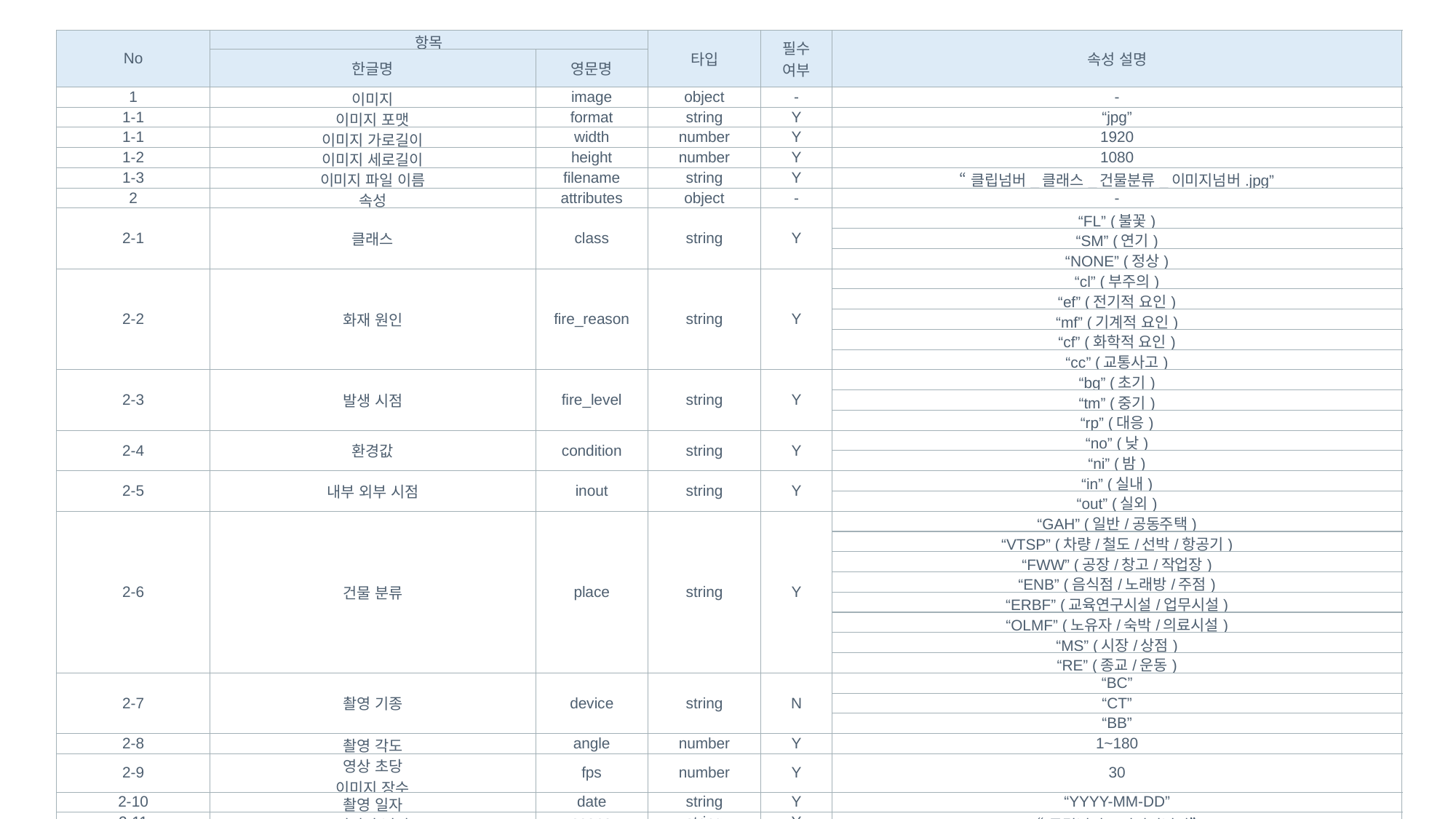

| No | 항목 |  | 타입 | 필수 여부 | 속성 설명 |
| --- | --- | --- | --- | --- | --- |
|  | 한글명 | 영문명 |  |  |  |
| 1 | 이미지 | image | object | - | - |
| 1-1 | 이미지 포맷 | format | string | Y | “jpg” |
| 1-1 | 이미지 가로길이 | width | number | Y | 1920 |
| 1-2 | 이미지 세로길이 | height | number | Y | 1080 |
| 1-3 | 이미지 파일 이름 | filename | string | Y | “클립넘버\_클래스\_건물분류\_이미지넘버.jpg” |
| 2 | 속성 | attributes | object | - | - |
| 2-1 | 클래스 | class | string | Y | “FL” (불꽃) |
|  |  |  |  |  | “SM” (연기) |
|  |  |  |  |  | “NONE” (정상) |
| 2-2 | 화재 원인 | fire\_reason | string | Y | “cl” (부주의) |
|  |  |  |  |  | “ef” (전기적 요인) |
|  |  |  |  |  | “mf” (기계적 요인) |
|  |  |  |  |  | “cf” (화학적 요인) |
|  |  |  |  |  | “cc” (교통사고) |
| 2-3 | 발생 시점 | fire\_level | string | Y | “bg” (초기) |
|  |  |  |  |  | “tm” (중기) |
|  |  |  |  |  | “rp” (대응) |
| 2-4 | 환경값 | condition | string | Y | “no” (낮) |
|  |  |  |  |  | “ni” (밤) |
| 2-5 | 내부 외부 시점 | inout | string | Y | “in” (실내) |
|  |  |  |  |  | “out” (실외) |
| 2-6 | 건물 분류 | place | string | Y | “GAH” (일반/공동주택) |
|  |  |  |  |  | “VTSP” (차량/철도/선박/항공기) |
|  |  |  |  |  | “FWW” (공장/창고/작업장) |
|  |  |  |  |  | “ENB” (음식점/노래방/주점) |
|  |  |  |  |  | “ERBF” (교육연구시설/업무시설) |
|  |  |  |  |  | “OLMF” (노유자/숙박/의료시설) |
|  |  |  |  |  | “MS” (시장/상점) |
|  |  |  |  |  | “RE” (종교/운동) |
| 2-7 | 촬영 기종 | device | string | N | “BC” |
|  |  |  |  |  | “CT” |
|  |  |  |  |  | “BB” |
| 2-8 | 촬영 각도 | angle | number | Y | 1~180 |
| 2-9 | 영상 초당 이미지 장수 | fps | number | Y | 30 |
| 2-10 | 촬영 일자 | date | string | Y | “YYYY-MM-DD” |
| 2-11 | 이미지 넘버 | scene | string | Y | “클립넘버\_이미지넘버” |
| 2-12 | 수집처 | source | string | Y | “수집처이름” |
| 2-133 | 클립 데이터 | clipname | string | Y | “원시 데이터명” |
| 3 | 카테고리 | categories | array | Y | 1 |
| 3-1 | 어노테이션 라벨링 속성 값 ID | category\_index | number | Y | 1~3 |
| 3-2 | 어노테이션 라벨링 속성 값 ID 이름 | category\_name | string | Y | “fl” |
|  |  |  |  |  | “sm” |
|  |  |  |  |  | “none” |
| 4 | 어노테이션 | annotaitons | array | Y | - |
| 4-1 | 바운딩박스 넘버 | bbox\_in | number | N | 1~9999 |
| 4-2 | 이미지 넘버 | image\_id | number | N | 1~9999 |
| 4-3 | 라벨링 카테고리값 | categories\_id | number | N | 1~3 |
| 4-4 | 영역 | area | number | N | - |
| 4-5 | 바운딩박스 | bbox | array | N | 1~10 |
| 4-5-1 | [x축 원점 좌표, y축 원점 좌표, bbox 가로 길이, bbox 세로 길이] | $value$ | number | N | 0~1920 |
프로젝트 상세
모델 학습 과정